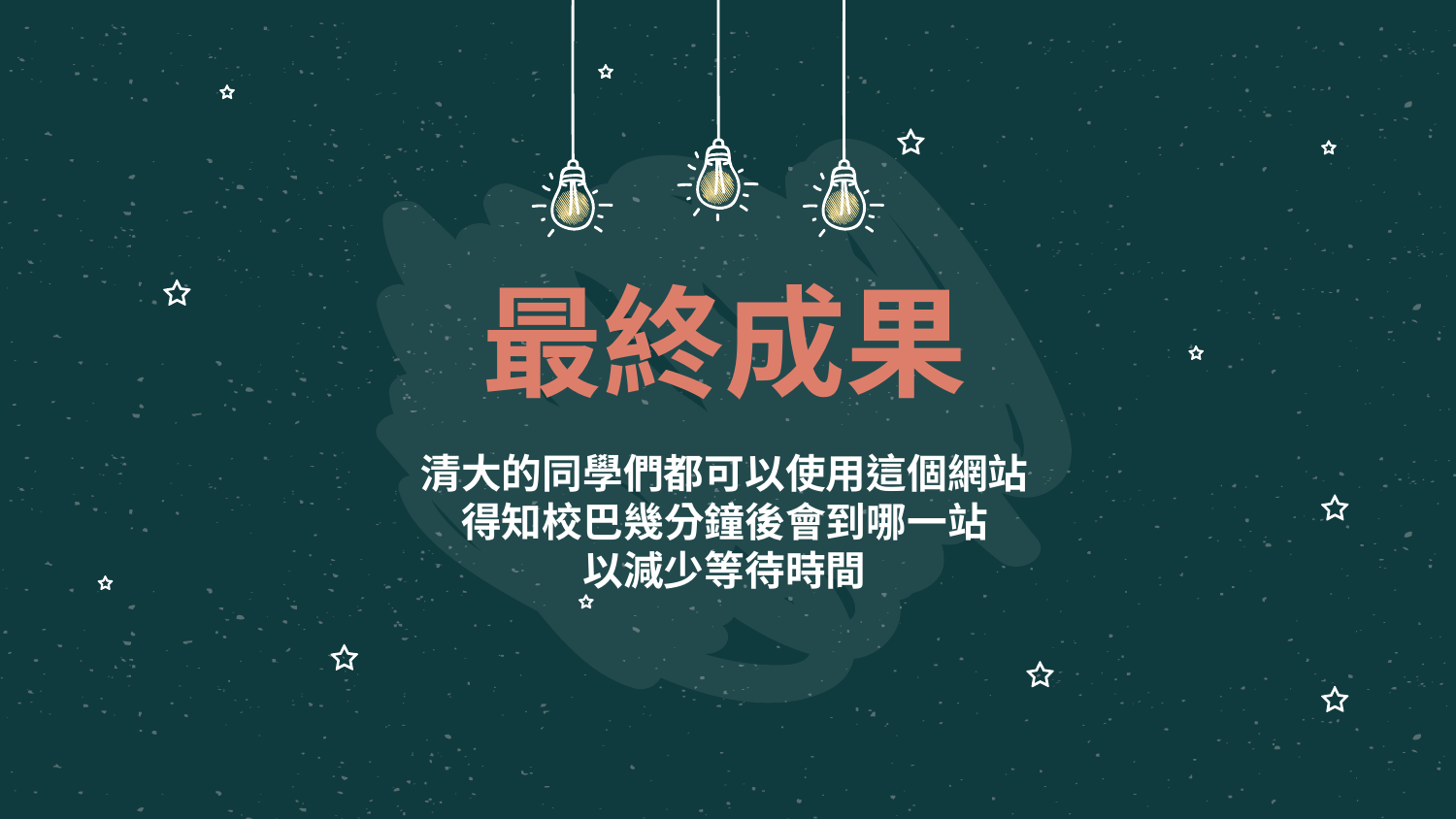

# 最終成果
清大的同學們都可以使用這個網站
得知校巴幾分鐘後會到哪一站
以減少等待時間